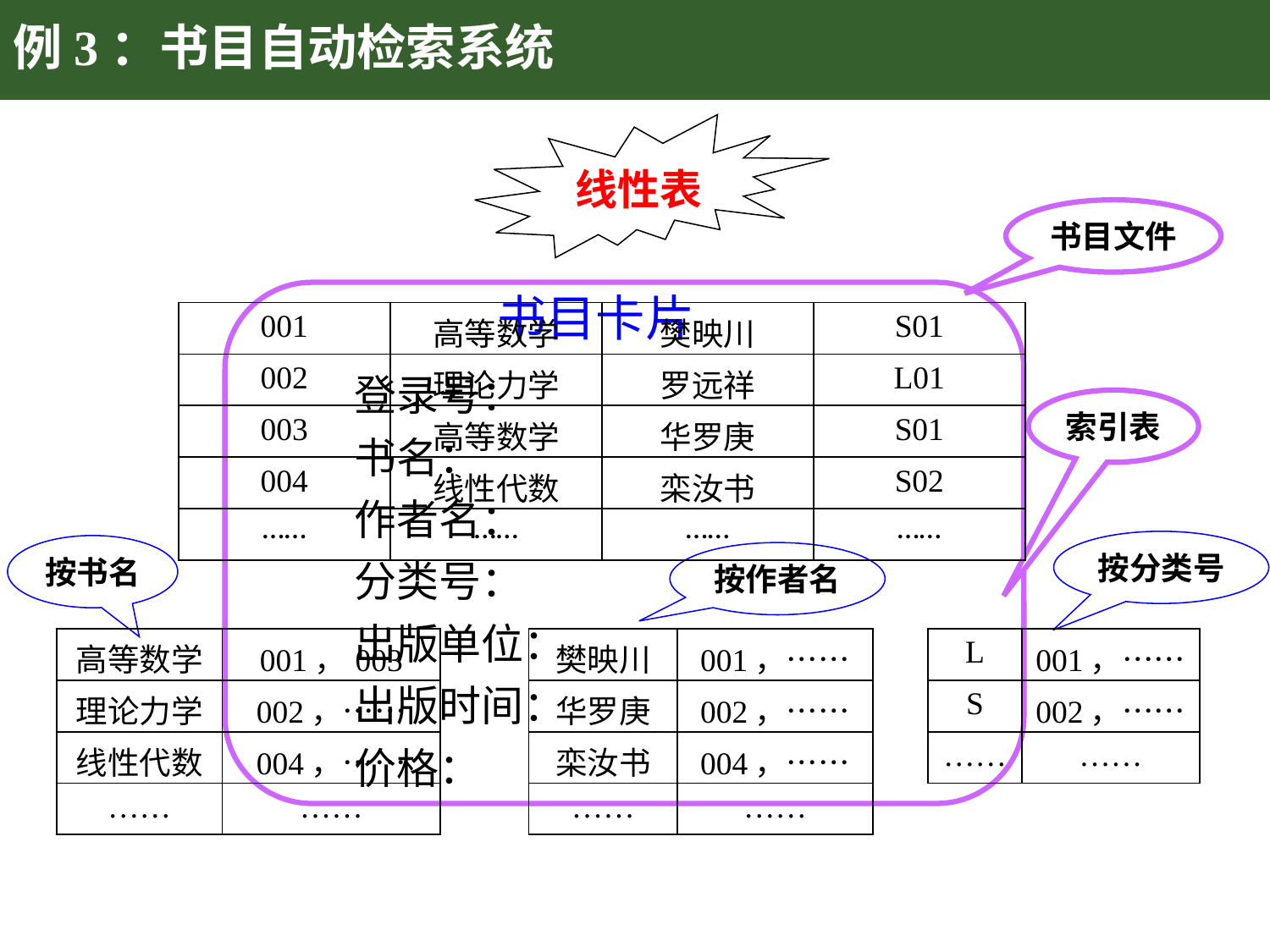

# 例3：书目自动检索系统
线性表
书目文件
书目卡片

登录号：
书名：
作者名：
分类号：
出版单位：
出版时间：
价格：
| 001 | 高等数学 | 樊映川 | S01 |
| --- | --- | --- | --- |
| 002 | 理论力学 | 罗远祥 | L01 |
| 003 | 高等数学 | 华罗庚 | S01 |
| 004 | 线性代数 | 栾汝书 | S02 |
| …… | …… | …… | …… |
索引表
按分类号
按书名
按作者名
| 高等数学 | 001，003 |
| --- | --- |
| 理论力学 | 002，…… |
| 线性代数 | 004，…… |
| …… | …… |
| 樊映川 | 001，…… |
| --- | --- |
| 华罗庚 | 002，…… |
| 栾汝书 | 004，…… |
| …… | …… |
| L | 001，…… |
| --- | --- |
| S | 002，…… |
| …… | …… |